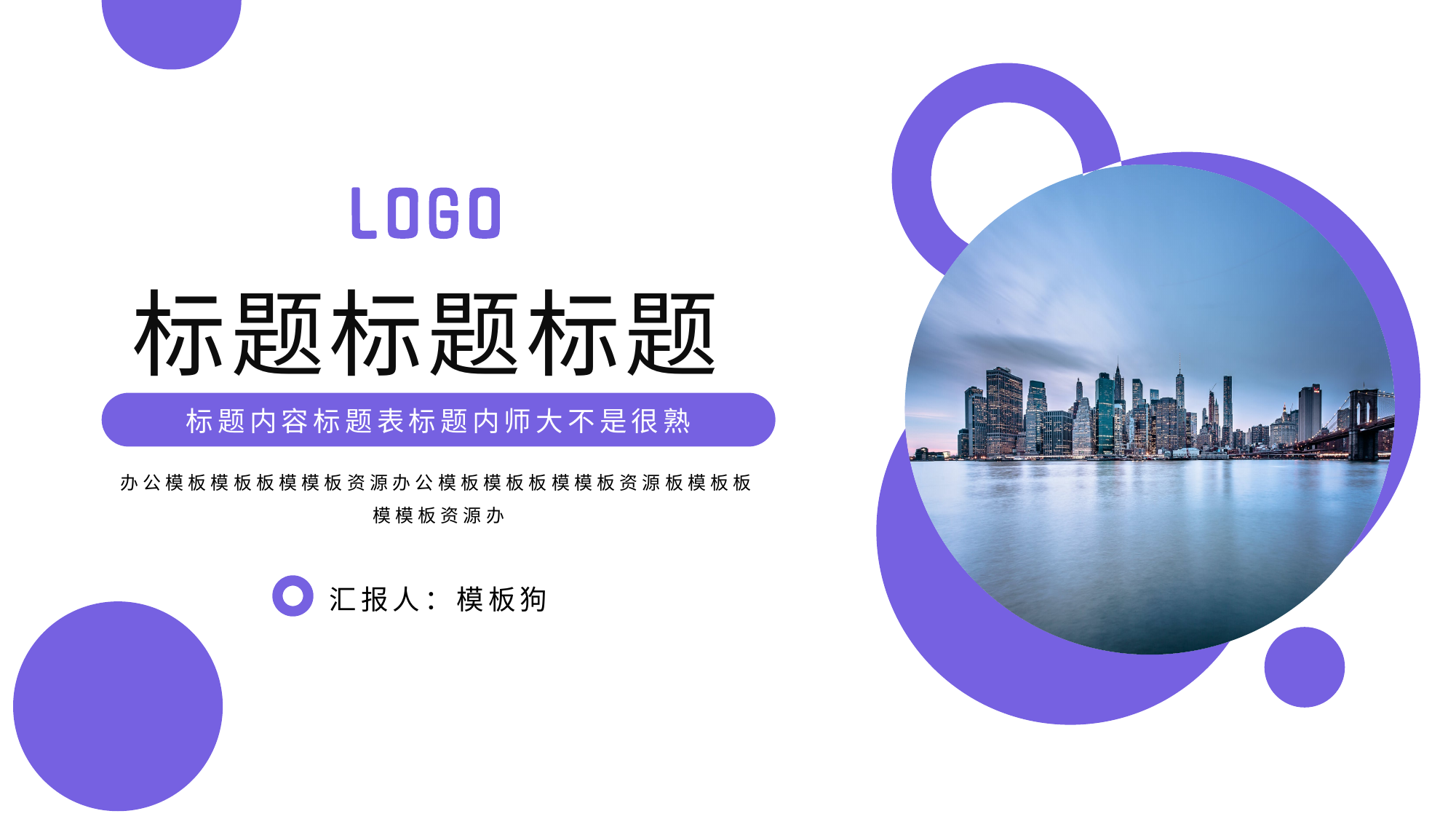

标题标题标题

标题内容标题表标题内师大不是很熟
办公模板模板板模模板资源办公模板模板板模模板资源板模板板模模板资源办
汇报人：模板狗